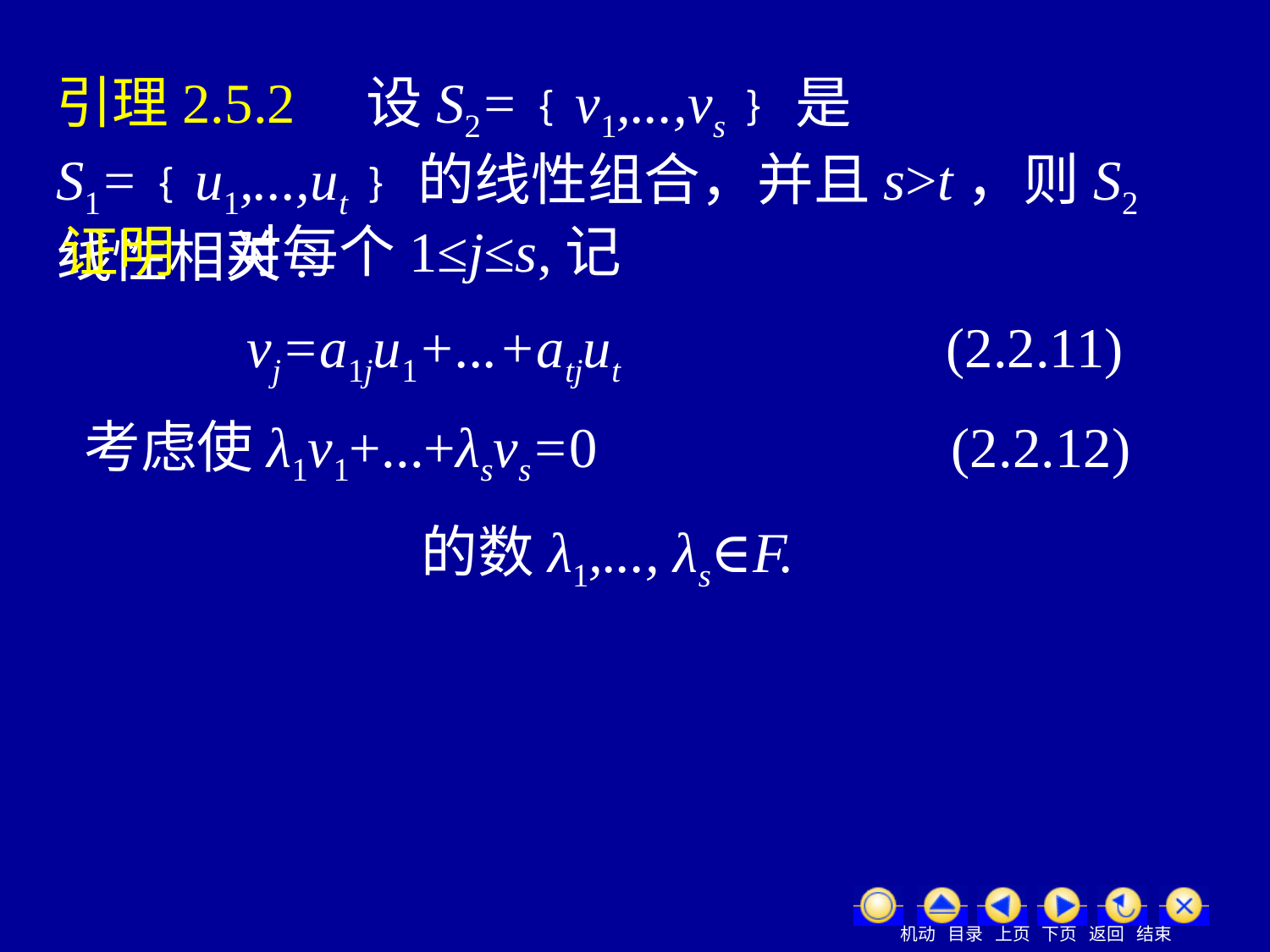

引理2.5.2    设S2=﹛v1,...,vs﹜是S1=﹛u1,...,ut﹜的线性组合，并且s>t，则S2线性相关.
证明    对每个1≤j≤s,记
           vj=a1ju1+...+atjut                       (2.2.11)
考虑使λ1v1+...+λsvs=0                         (2.2.12)
的数λ1,..., λs∈F.